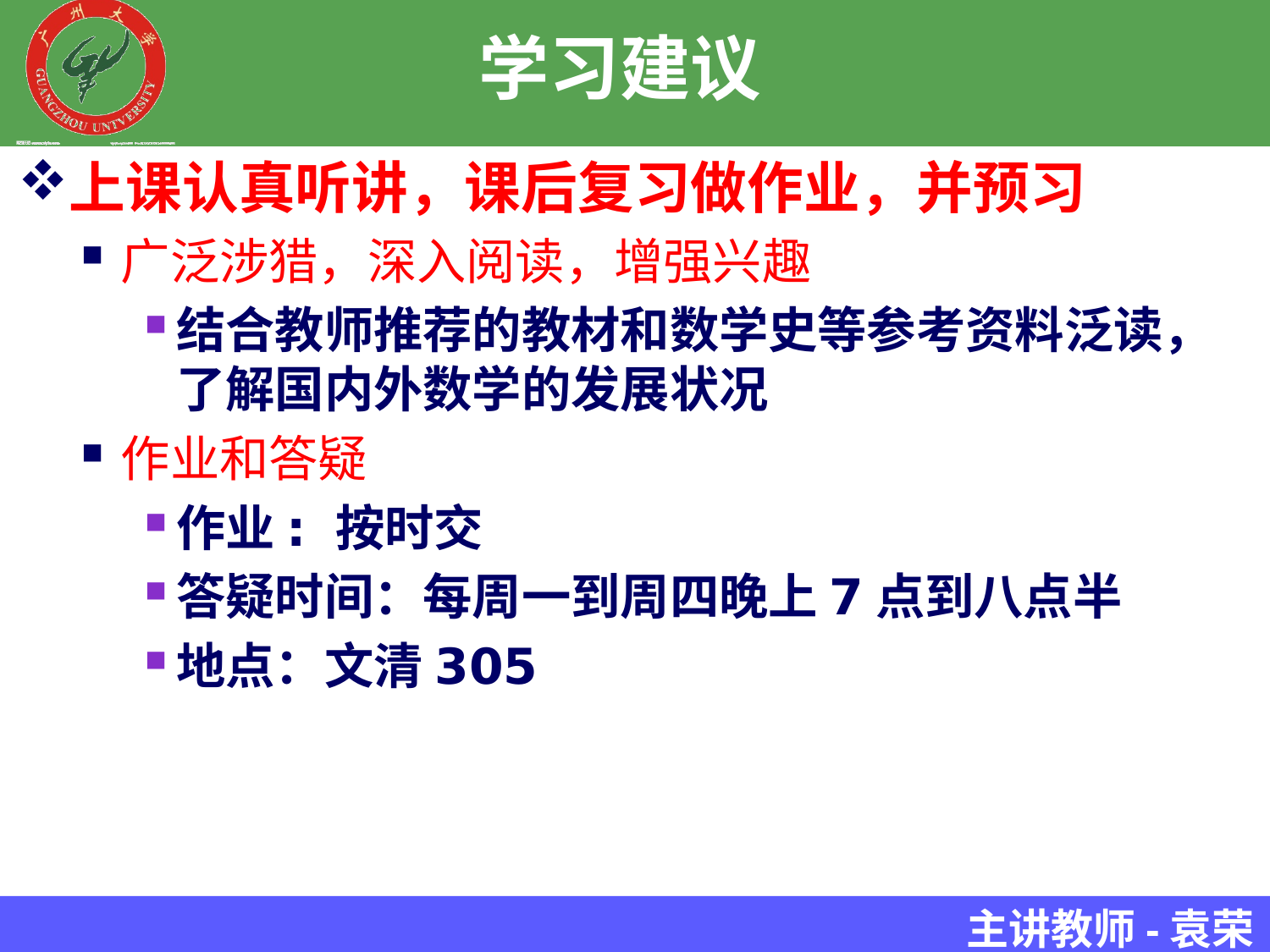

# 学习建议
上课认真听讲，课后复习做作业，并预习
广泛涉猎，深入阅读，增强兴趣
结合教师推荐的教材和数学史等参考资料泛读，了解国内外数学的发展状况
作业和答疑
作业: 按时交
答疑时间：每周一到周四晚上7点到八点半
地点：文清305

主讲教师-袁荣